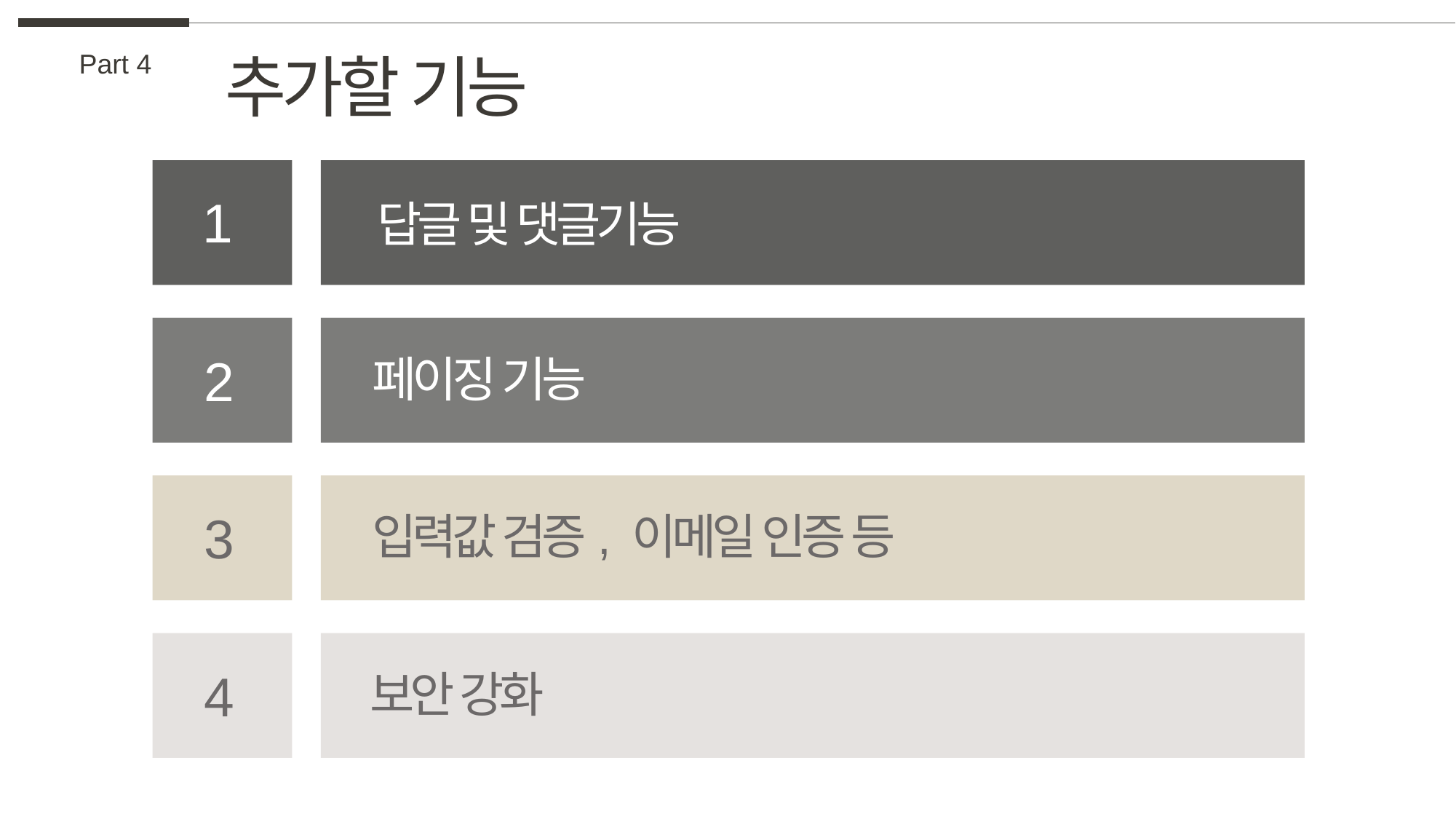

추가할 기능
Part 4

1
답글 및 댓글기능

2
페이징 기능

3
입력값 검증, 이메일 인증 등

4
보안 강화